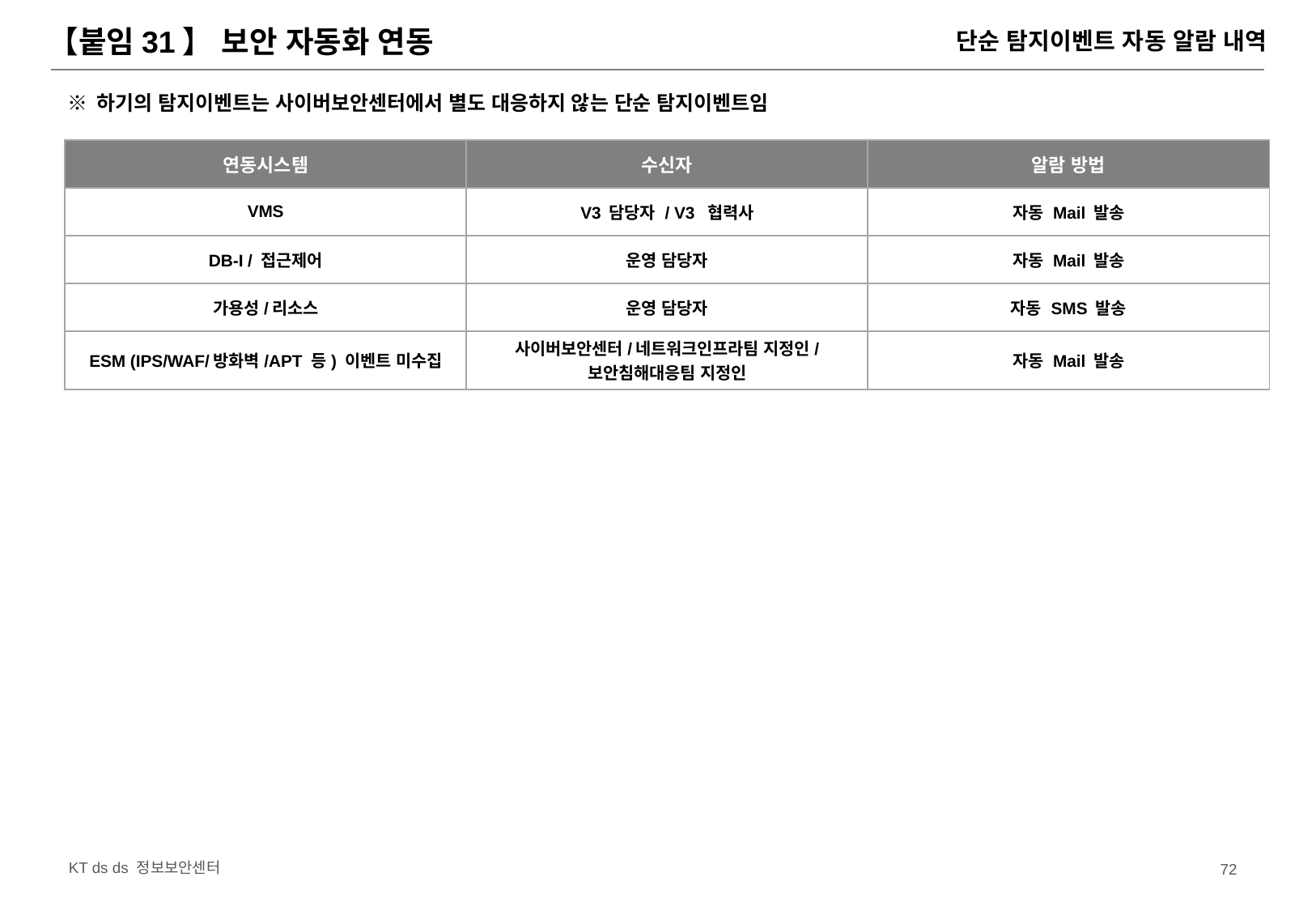

【붙임31】 보안 자동화 연동
단순 탐지이벤트 자동 알람 내역
※ 하기의 탐지이벤트는 사이버보안센터에서 별도 대응하지 않는 단순 탐지이벤트임
| 연동시스템 | 수신자 | 알람 방법 |
| --- | --- | --- |
| VMS | V3 담당자 / V3 협력사 | 자동 Mail 발송 |
| DB-I / 접근제어 | 운영 담당자 | 자동 Mail 발송 |
| 가용성/리소스 | 운영 담당자 | 자동 SMS 발송 |
| ESM (IPS/WAF/방화벽/APT 등) 이벤트 미수집 | 사이버보안센터/네트워크인프라팀 지정인/ 보안침해대응팀 지정인 | 자동 Mail 발송 |
72